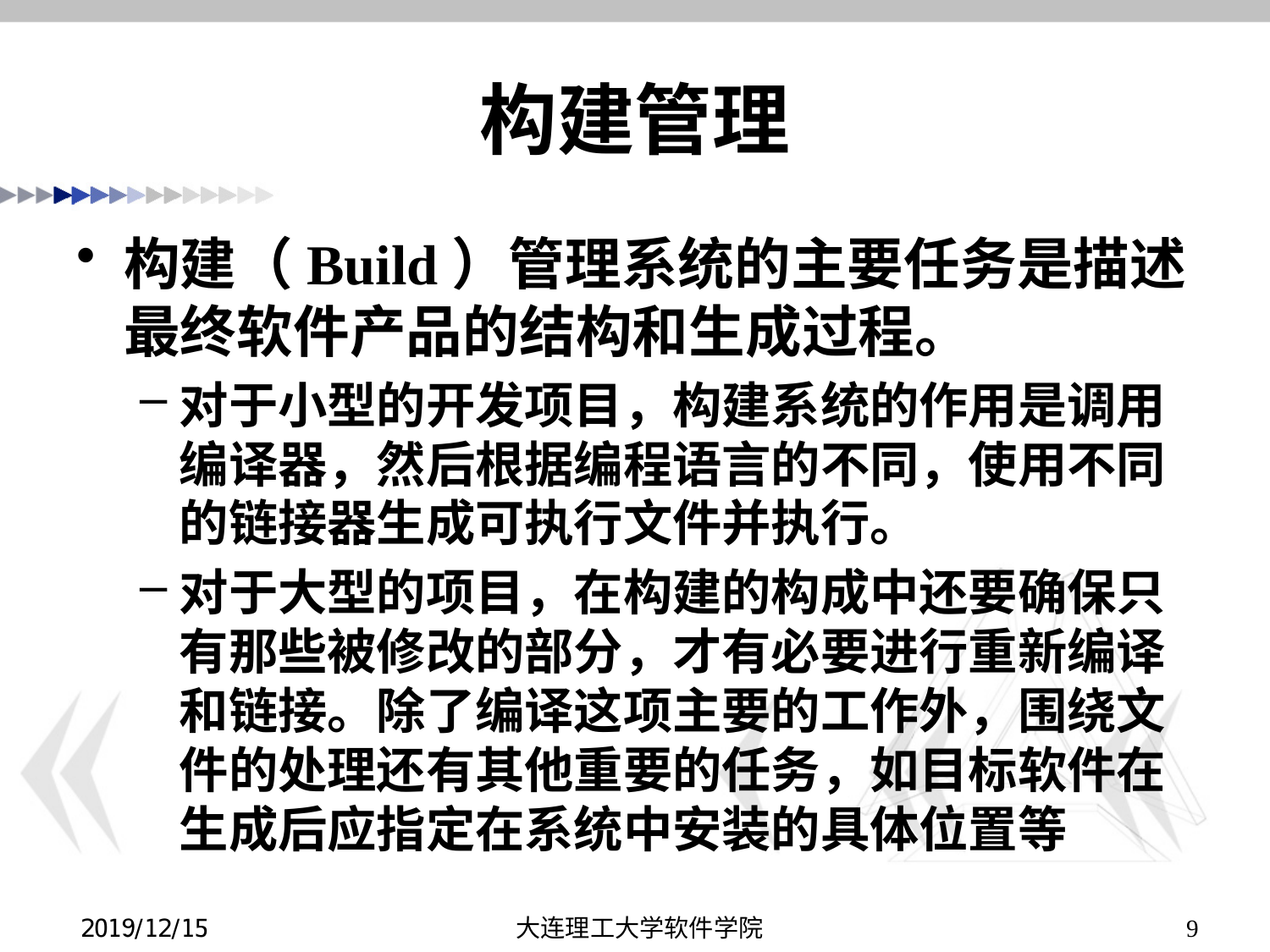

# 构建管理
构建（Build）管理系统的主要任务是描述最终软件产品的结构和生成过程。
对于小型的开发项目，构建系统的作用是调用编译器，然后根据编程语言的不同，使用不同的链接器生成可执行文件并执行。
对于大型的项目，在构建的构成中还要确保只有那些被修改的部分，才有必要进行重新编译和链接。除了编译这项主要的工作外，围绕文件的处理还有其他重要的任务，如目标软件在生成后应指定在系统中安装的具体位置等

2019/12/15
大连理工大学软件学院
9